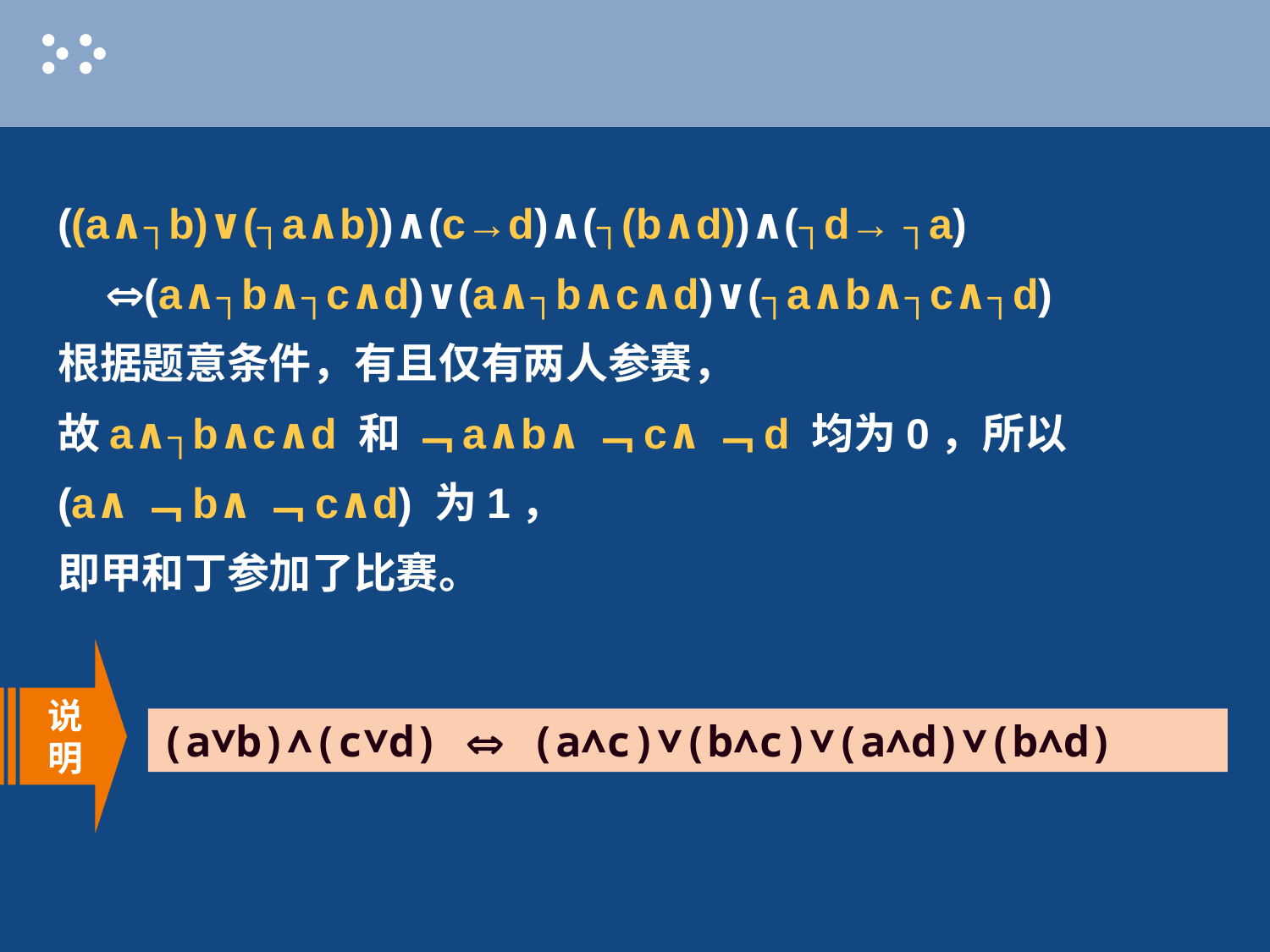

#
((a∧┐b)∨(┐a∧b))∧(c→d)∧(┐(b∧d))∧(┐d→ ┐a)
	⇔(a∧┐b∧┐c∧d)∨(a∧┐b∧c∧d)∨(┐a∧b∧┐c∧┐d)
根据题意条件，有且仅有两人参赛，
故a∧┐b∧c∧d 和 ﹁a∧b∧﹁c∧﹁d 均为0，所以
(a∧﹁b∧﹁c∧d) 为1，
即甲和丁参加了比赛。
说明
(a∨b)∧(c∨d) ⇔ (a∧c)∨(b∧c)∨(a∧d)∨(b∧d)